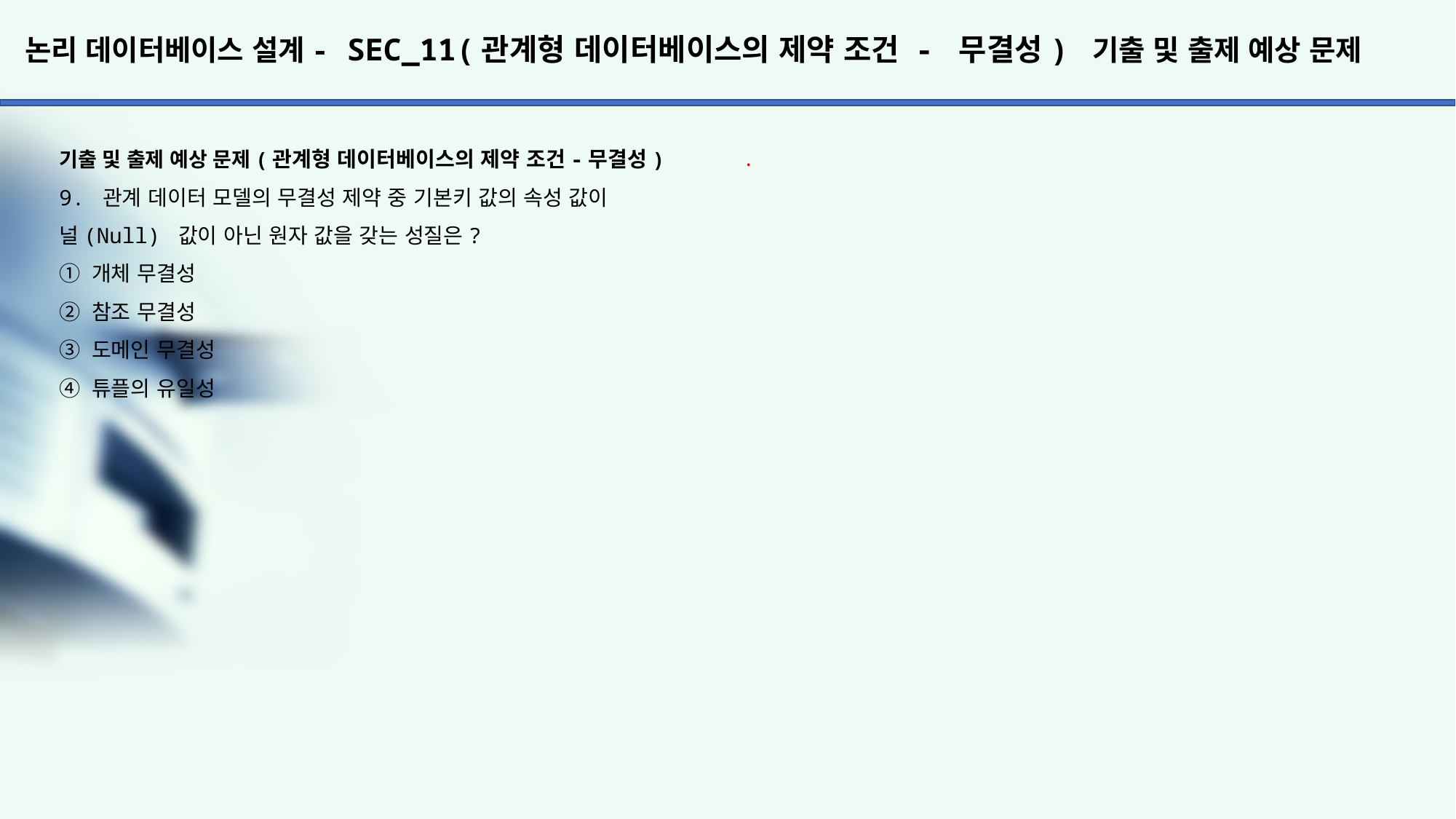

# 논리 데이터베이스 설계- SEC_11(관계형 데이터베이스의 제약 조건 - 무결성) 기출 및 출제 예상 문제
.
기출 및 출제 예상 문제(관계형 데이터베이스의 제약 조건-무결성)
9. 관계 데이터 모델의 무결성 제약 중 기본키 값의 속성 값이
널(Null) 값이 아닌 원자 값을 갖는 성질은?
① 개체 무결성
② 참조 무결성
③ 도메인 무결성
④ 튜플의 유일성